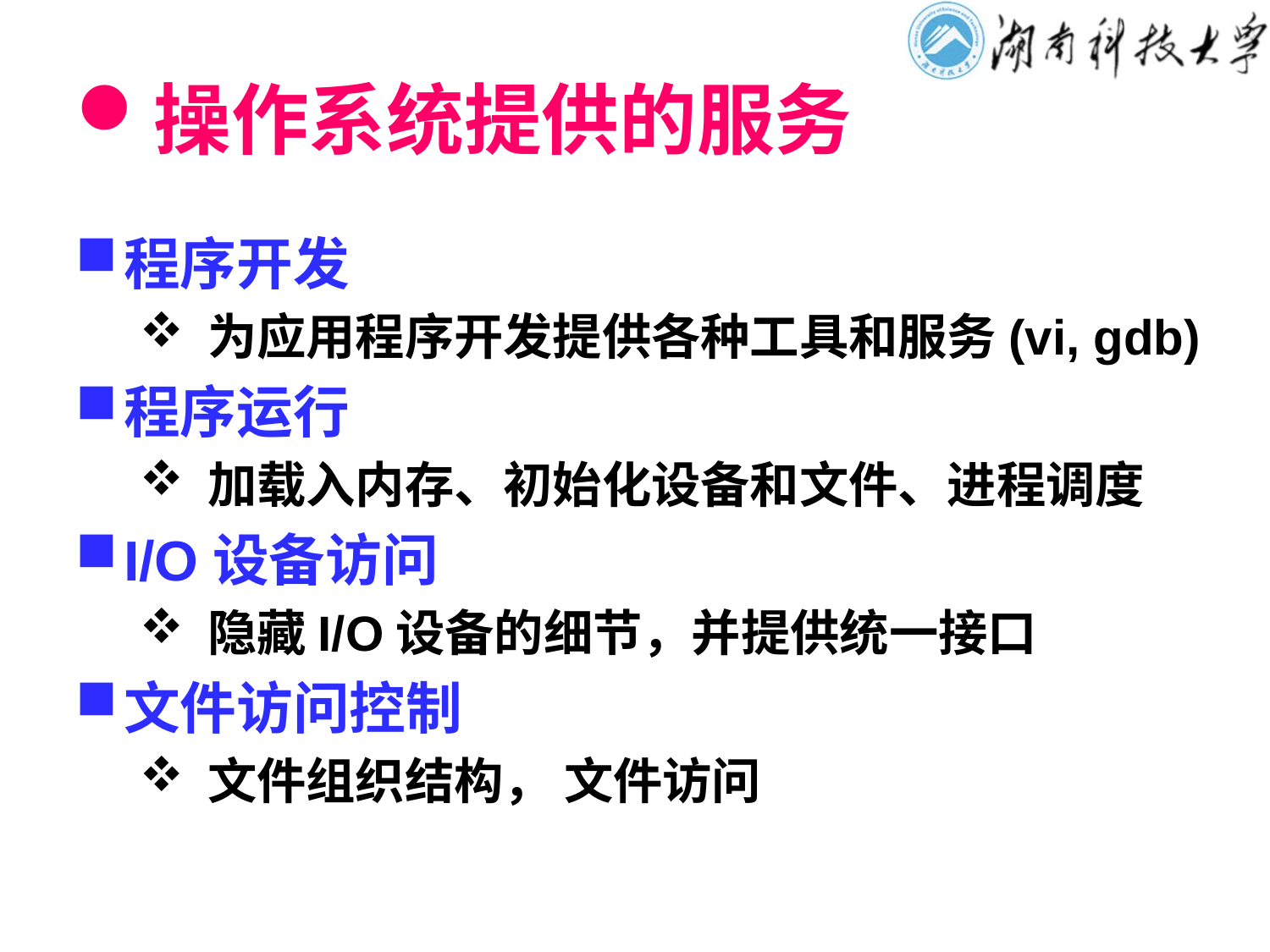

# 操作系统提供的服务
程序开发
 为应用程序开发提供各种工具和服务(vi, gdb)
程序运行
 加载入内存、初始化设备和文件、进程调度
I/O设备访问
 隐藏I/O设备的细节，并提供统一接口
文件访问控制
 文件组织结构， 文件访问